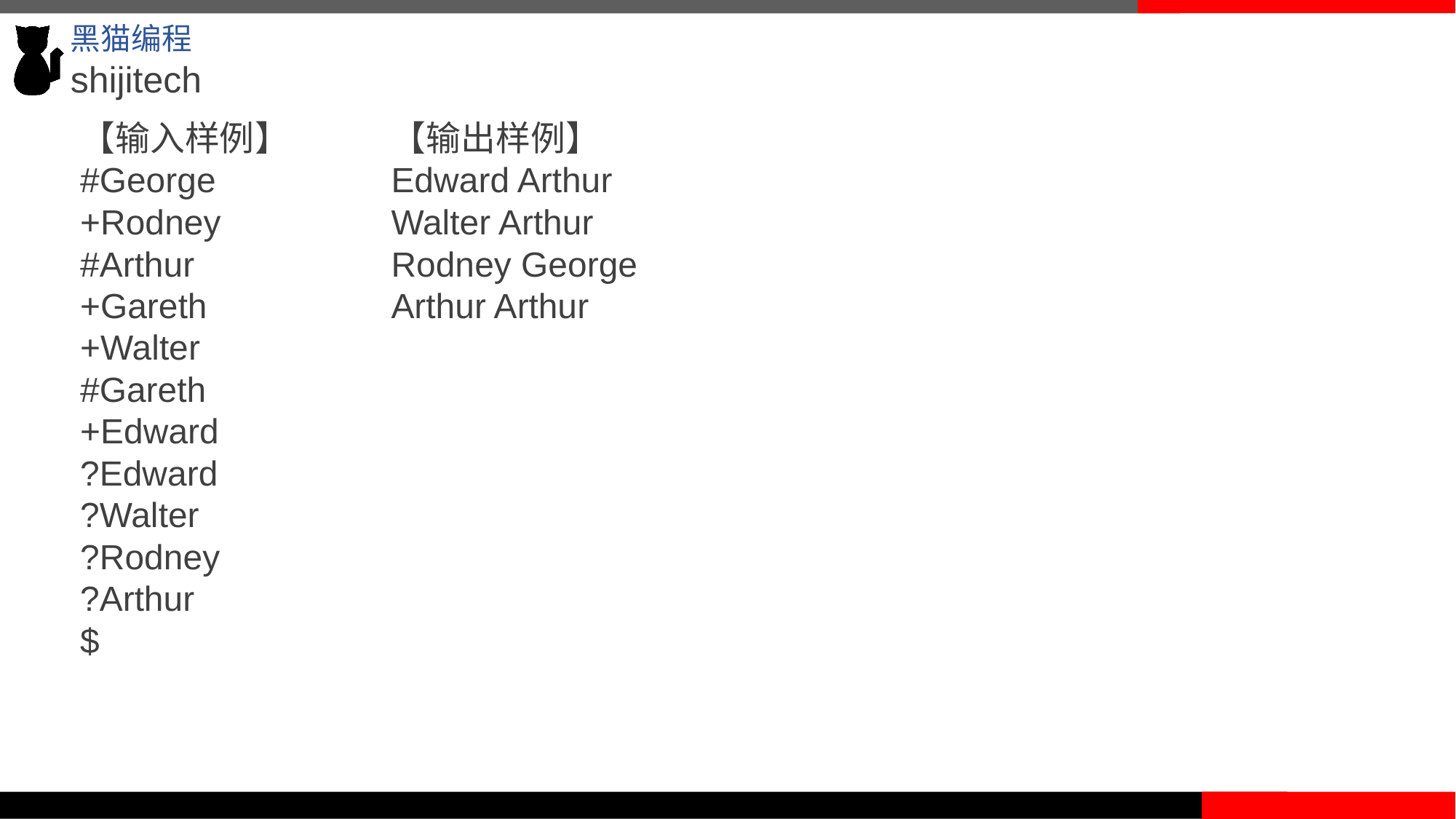

【输入样例】
#George
+Rodney
#Arthur
+Gareth
+Walter
#Gareth
+Edward
?Edward
?Walter
?Rodney
?Arthur
$
【输出样例】
Edward Arthur
Walter Arthur
Rodney George
Arthur Arthur